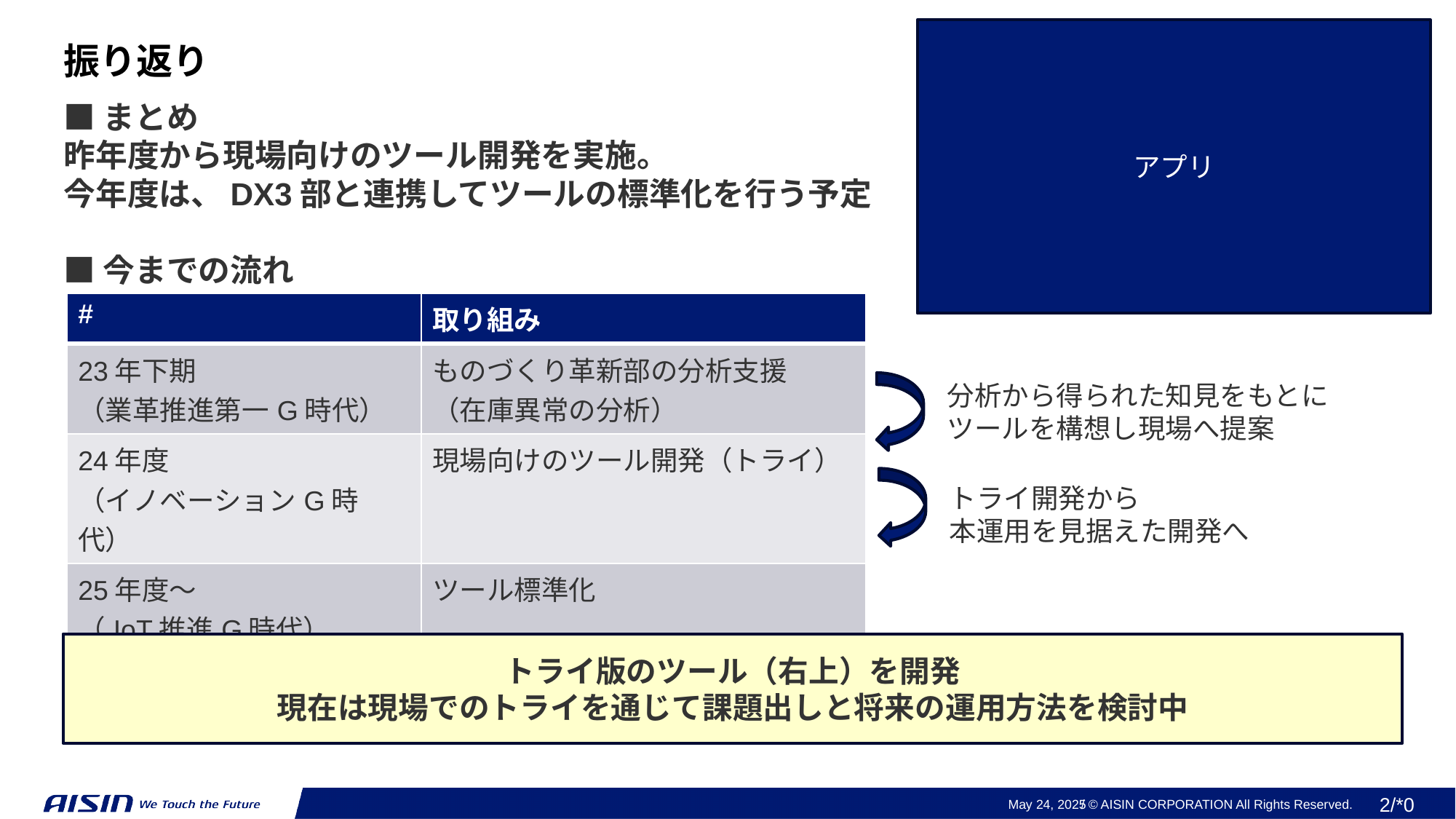

アプリ
振り返り
■まとめ
昨年度から現場向けのツール開発を実施。
今年度は、DX3部と連携してツールの標準化を行う予定

■今までの流れ
| # | 取り組み |
| --- | --- |
| 23年下期 （業革推進第一G時代） | ものづくり革新部の分析支援 （在庫異常の分析） |
| 24年度 （イノベーションG時代） | 現場向けのツール開発（トライ） |
| 25年度～ （IoT推進G時代） | ツール標準化 |
分析から得られた知見をもとに
ツールを構想し現場へ提案

トライ開発から
本運用を見据えた開発へ

トライ版のツール（右上）を開発
現在は現場でのトライを通じて課題出しと将来の運用方法を検討中
May 24, 2025